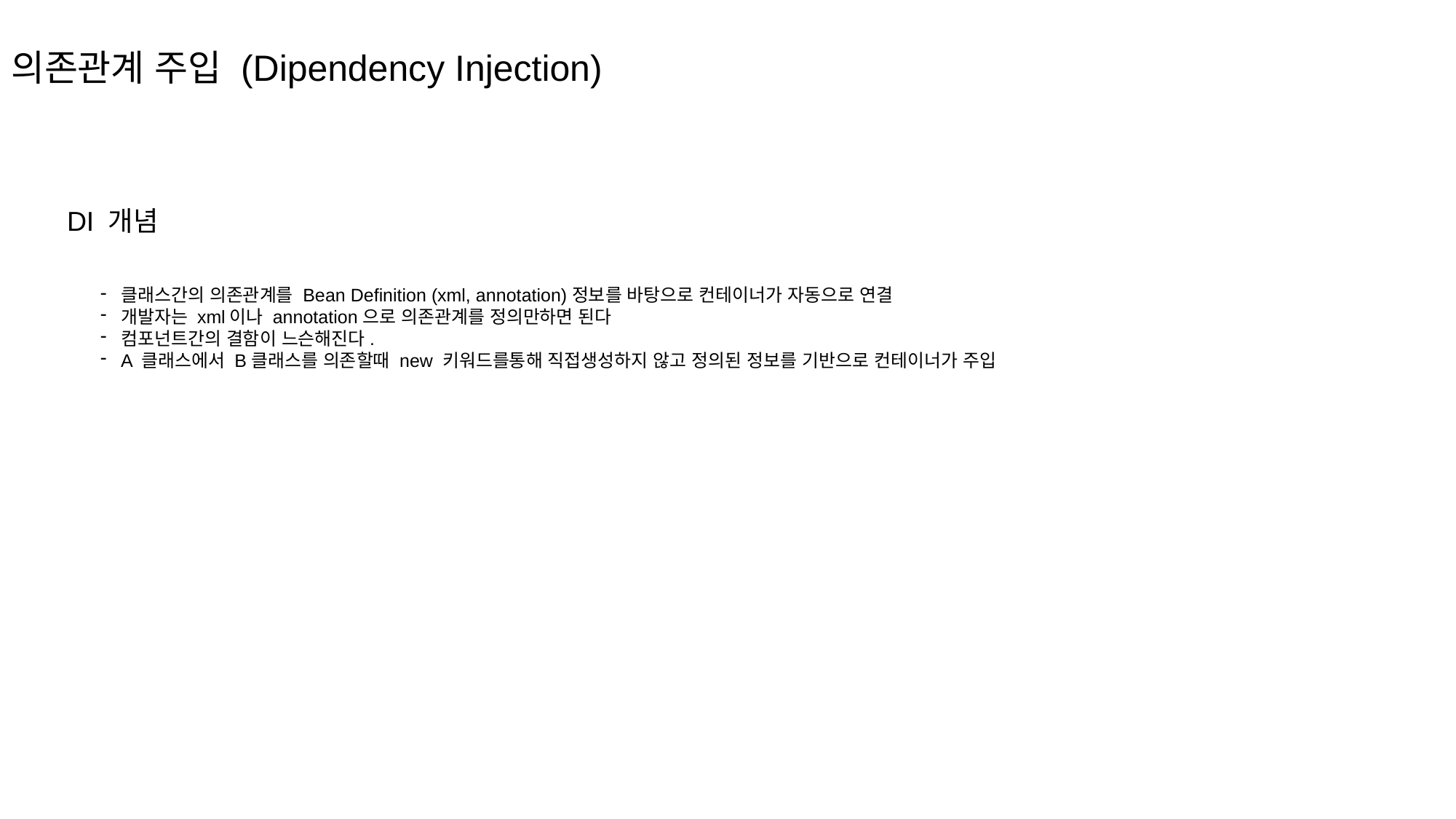

# 의존관계 주입 (Dipendency Injection)
DI 개념
클래스간의 의존관계를 Bean Definition (xml, annotation)정보를 바탕으로 컨테이너가 자동으로 연결
개발자는 xml이나 annotation으로 의존관계를 정의만하면 된다
컴포넌트간의 결함이 느슨해진다.
A 클래스에서 B클래스를 의존할때 new 키워드를통해 직접생성하지 않고 정의된 정보를 기반으로 컨테이너가 주입